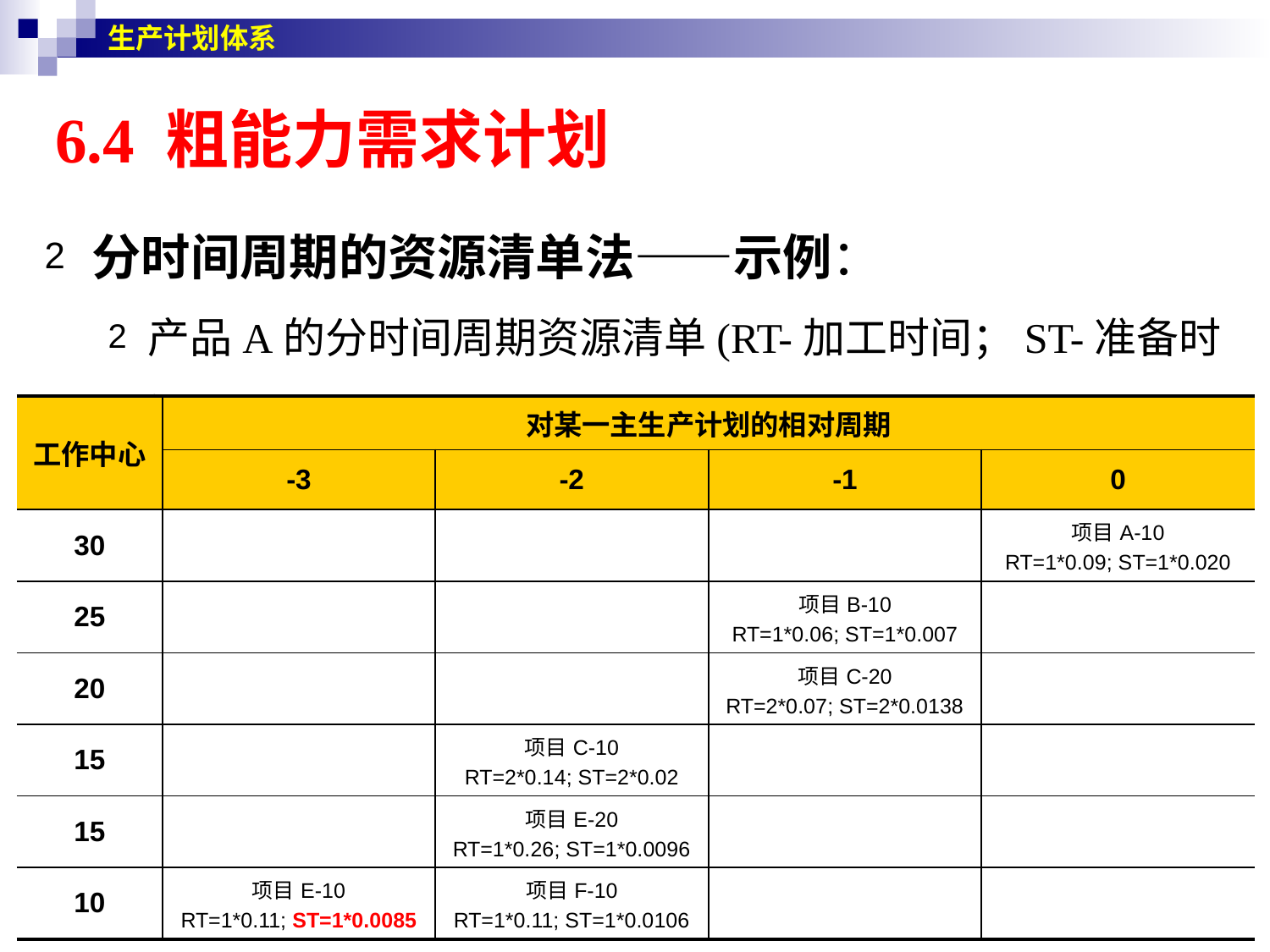

生产计划体系
# 6.4 粗能力需求计划
分时间周期的资源清单法——示例：
产品A的分时间周期资源清单(RT-加工时间；ST-准备时间)
| 工作中心 | 对某一主生产计划的相对周期 |  |  |  |
| --- | --- | --- | --- | --- |
|  | -3 | -2 | -1 | 0 |
| 30 |  |  |  | 项目A-10 RT=1\*0.09; ST=1\*0.020 |
| 25 |  |  | 项目B-10 RT=1\*0.06; ST=1\*0.007 |  |
| 20 |  |  | 项目C-20 RT=2\*0.07; ST=2\*0.0138 |  |
| 15 |  | 项目C-10 RT=2\*0.14; ST=2\*0.02 |  |  |
| 15 |  | 项目E-20 RT=1\*0.26; ST=1\*0.0096 |  |  |
| 10 | 项目E-10 RT=1\*0.11; ST=1\*0.0085 | 项目F-10 RT=1\*0.11; ST=1\*0.0106 |  |  |